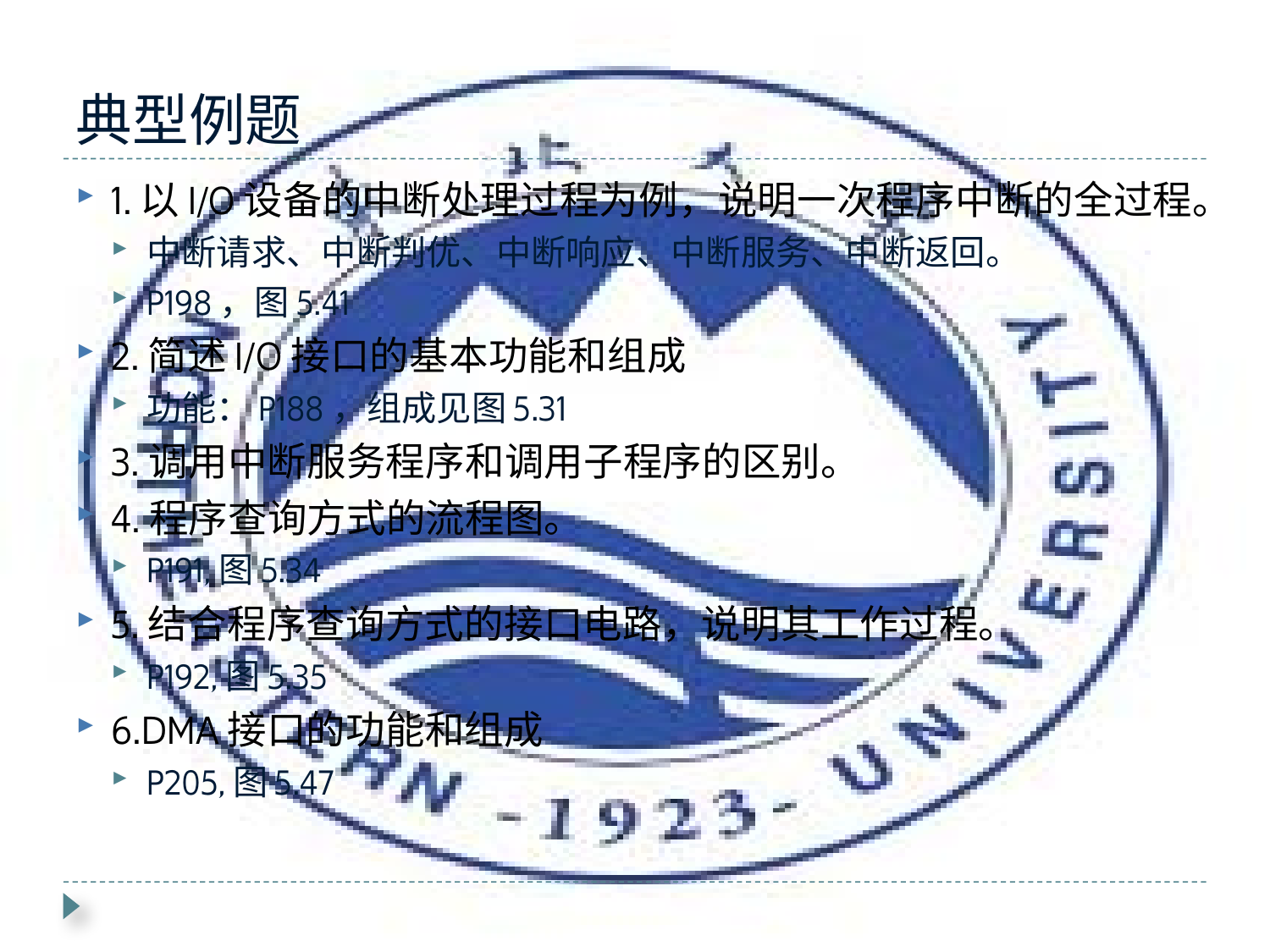

# 典型例题
1.以I/O设备的中断处理过程为例，说明一次程序中断的全过程。
中断请求、中断判优、中断响应、中断服务、中断返回。
P198，图5.41
2.简述I/O接口的基本功能和组成
功能：P188，组成见图5.31
3.调用中断服务程序和调用子程序的区别。
4.程序查询方式的流程图。
P191,图5.34
5.结合程序查询方式的接口电路，说明其工作过程。
P192,图5.35
6.DMA接口的功能和组成
P205,图5.47